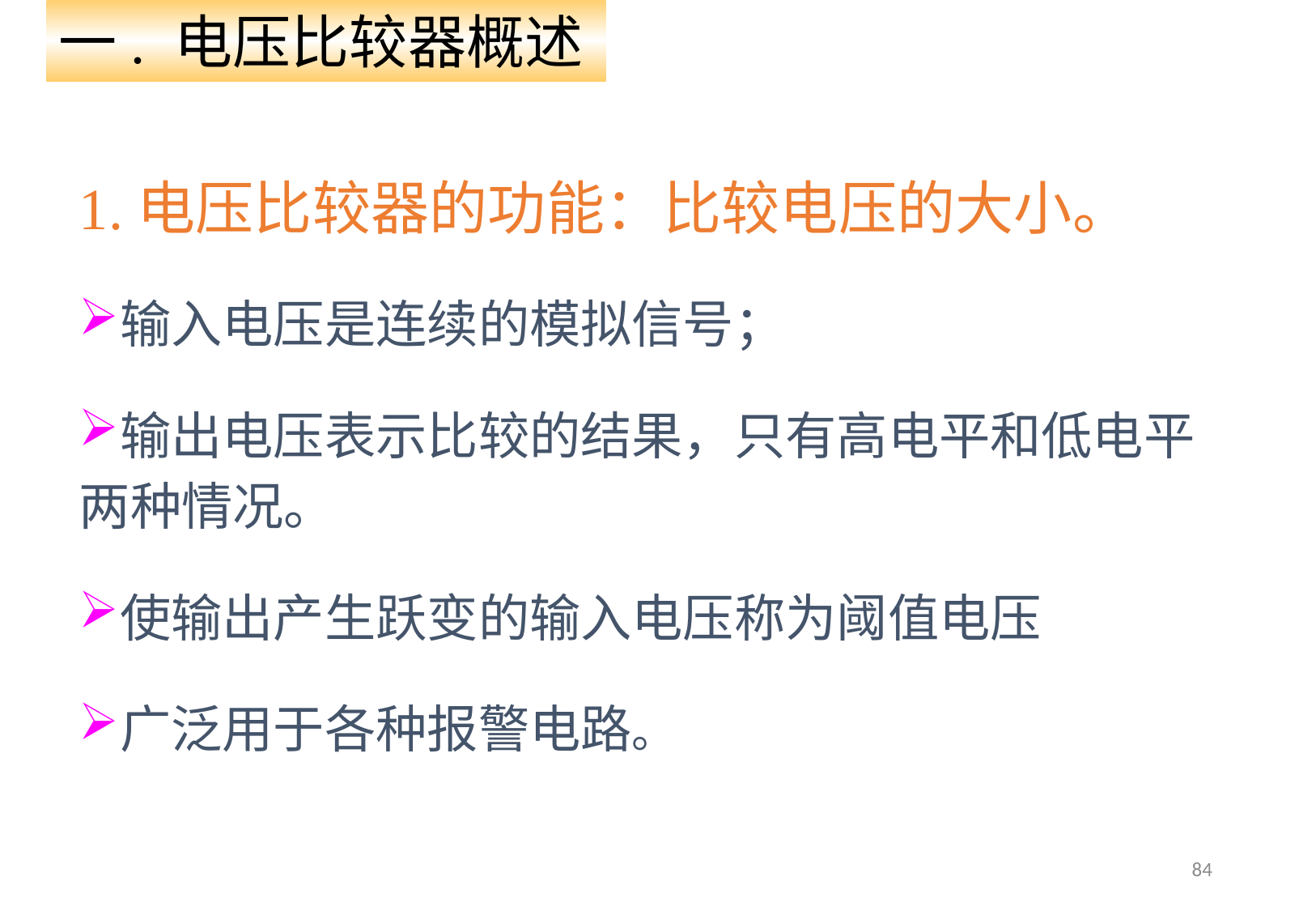

一. 电压比较器概述
1.电压比较器的功能：比较电压的大小。
输入电压是连续的模拟信号；
输出电压表示比较的结果，只有高电平和低电平两种情况。
使输出产生跃变的输入电压称为阈值电压
广泛用于各种报警电路。
84